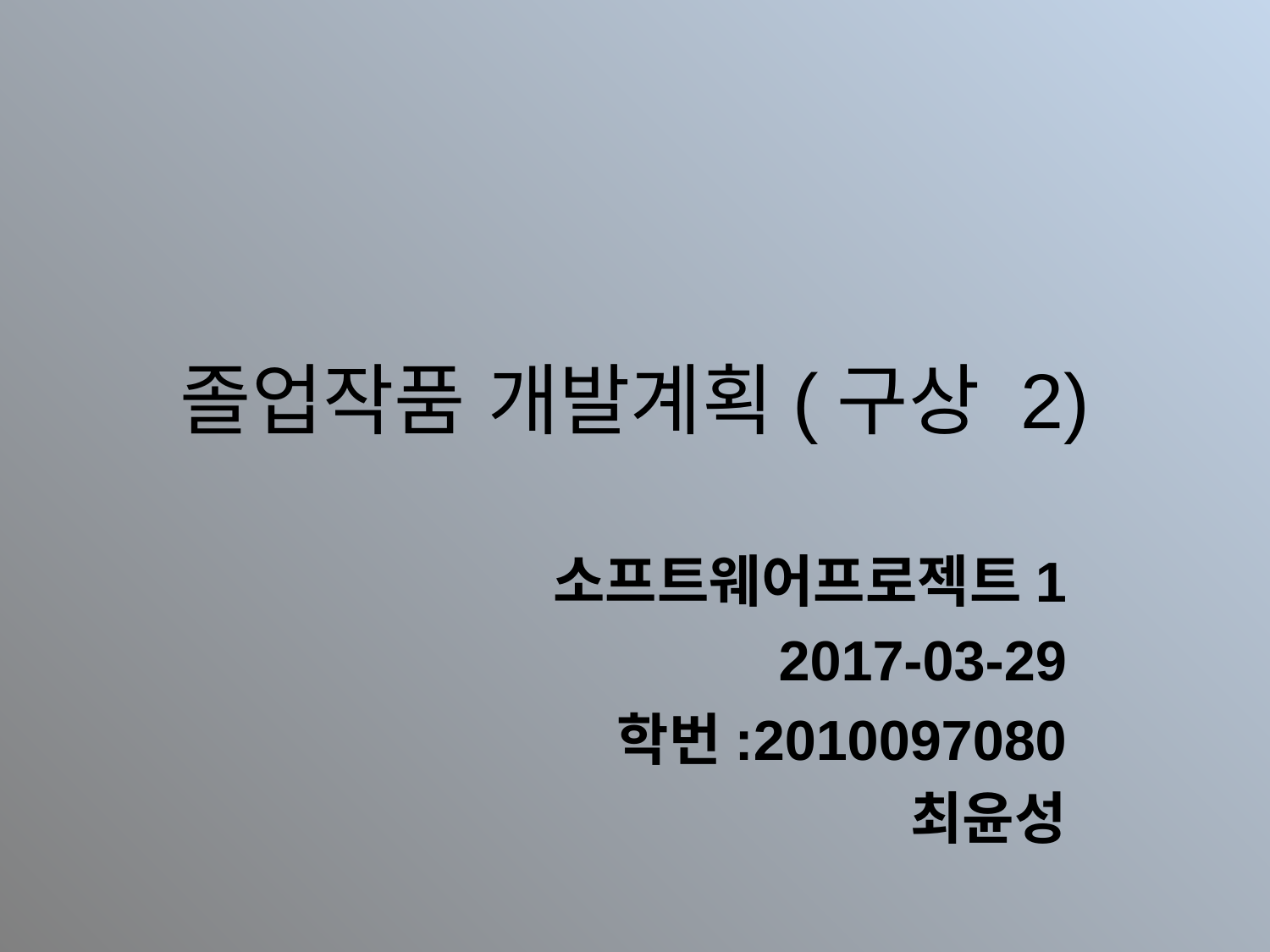

# 졸업작품 개발계획(구상 2)
소프트웨어프로젝트1
2017-03-29
학번:2010097080
최윤성